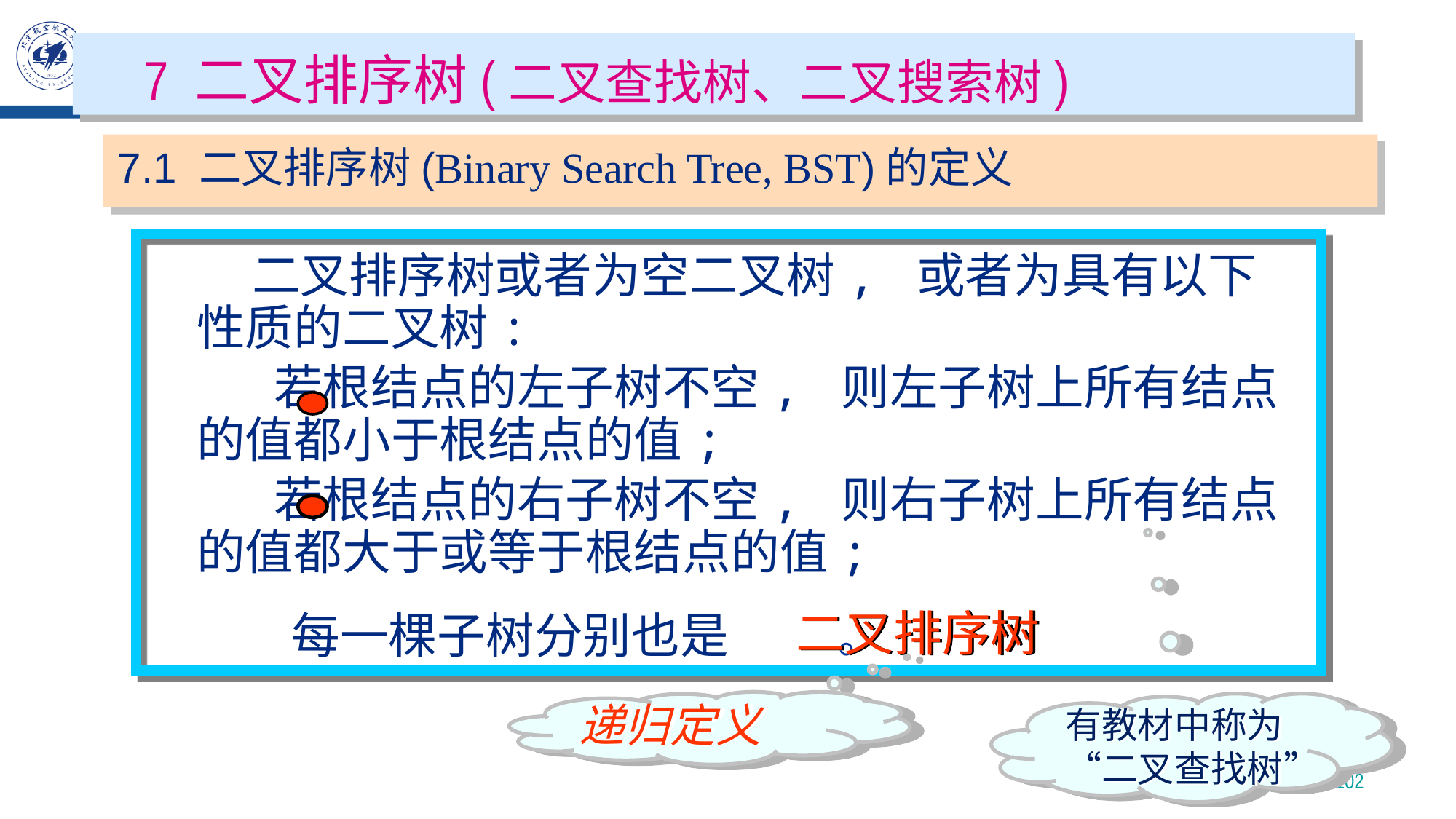

7 二叉排序树(二叉查找树、二叉搜索树)

7.1 二叉排序树(Binary Search Tree, BST)的定义

    二叉排序树或者为空二叉树, 或者为具有以下性质的二叉树:
      若根结点的左子树不空, 则左子树上所有结点的值都小于根结点的值;
      若根结点的右子树不空, 则右子树上所有结点的值都大于或等于根结点的值;

每一棵子树分别也是          。
二叉排序树

递归定义

有教材中称为“二叉查找树”
102